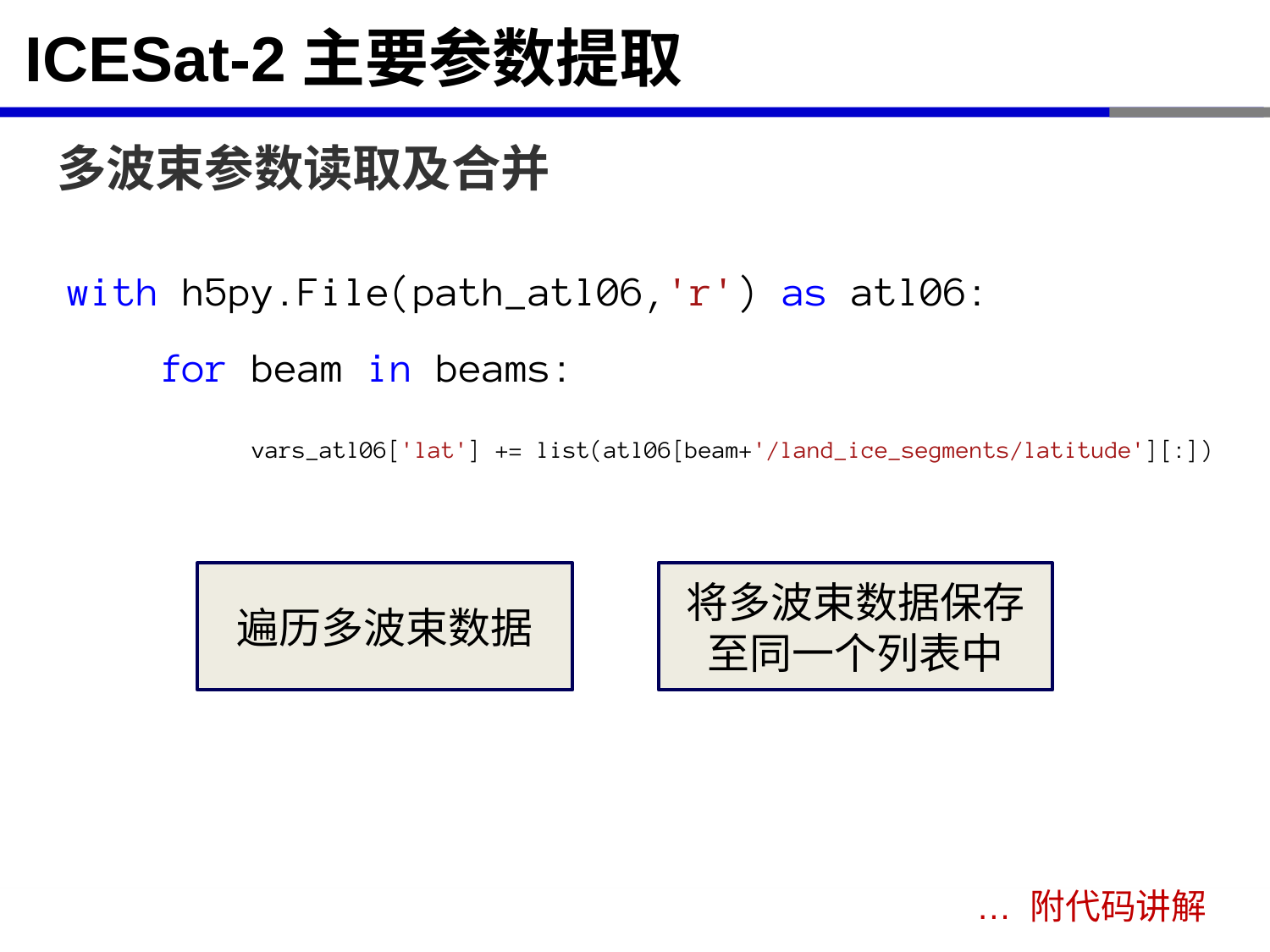

# ICESat-2主要参数提取
多波束参数读取及合并
with h5py.File(path_atl06,'r') as atl06:
    for beam in beams:
        vars_atl06['lat'] += list(atl06[beam+'/land_ice_segments/latitude'][:])
遍历多波束数据
将多波束数据保存至同一个列表中
… 附代码讲解